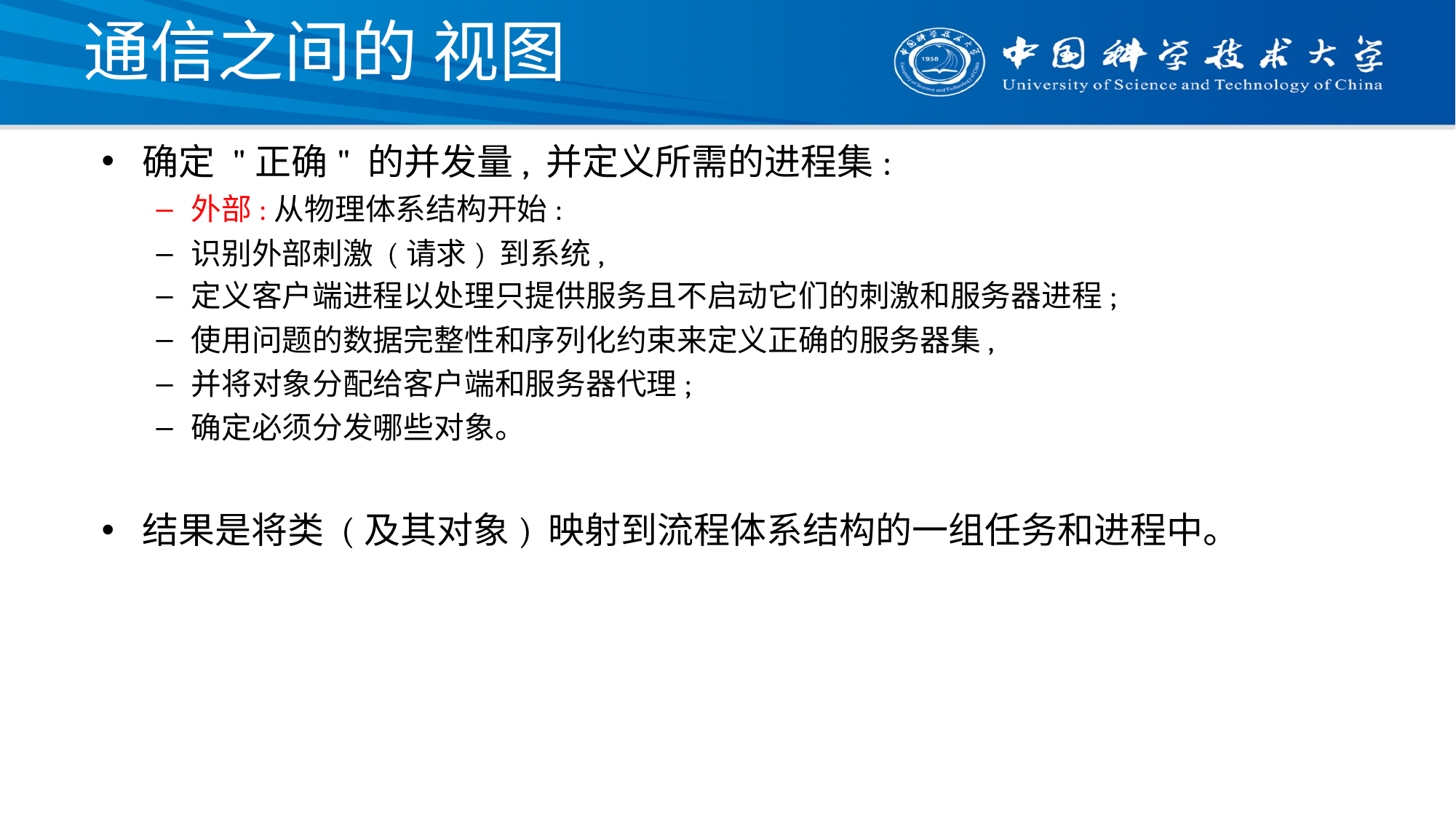

# 通信之间的 视图
确定 "正确" 的并发量, 并定义所需的进程集:
外部:从物理体系结构开始:
识别外部刺激 (请求) 到系统,
定义客户端进程以处理只提供服务且不启动它们的刺激和服务器进程;
使用问题的数据完整性和序列化约束来定义正确的服务器集,
并将对象分配给客户端和服务器代理;
确定必须分发哪些对象。

结果是将类 (及其对象) 映射到流程体系结构的一组任务和进程中。